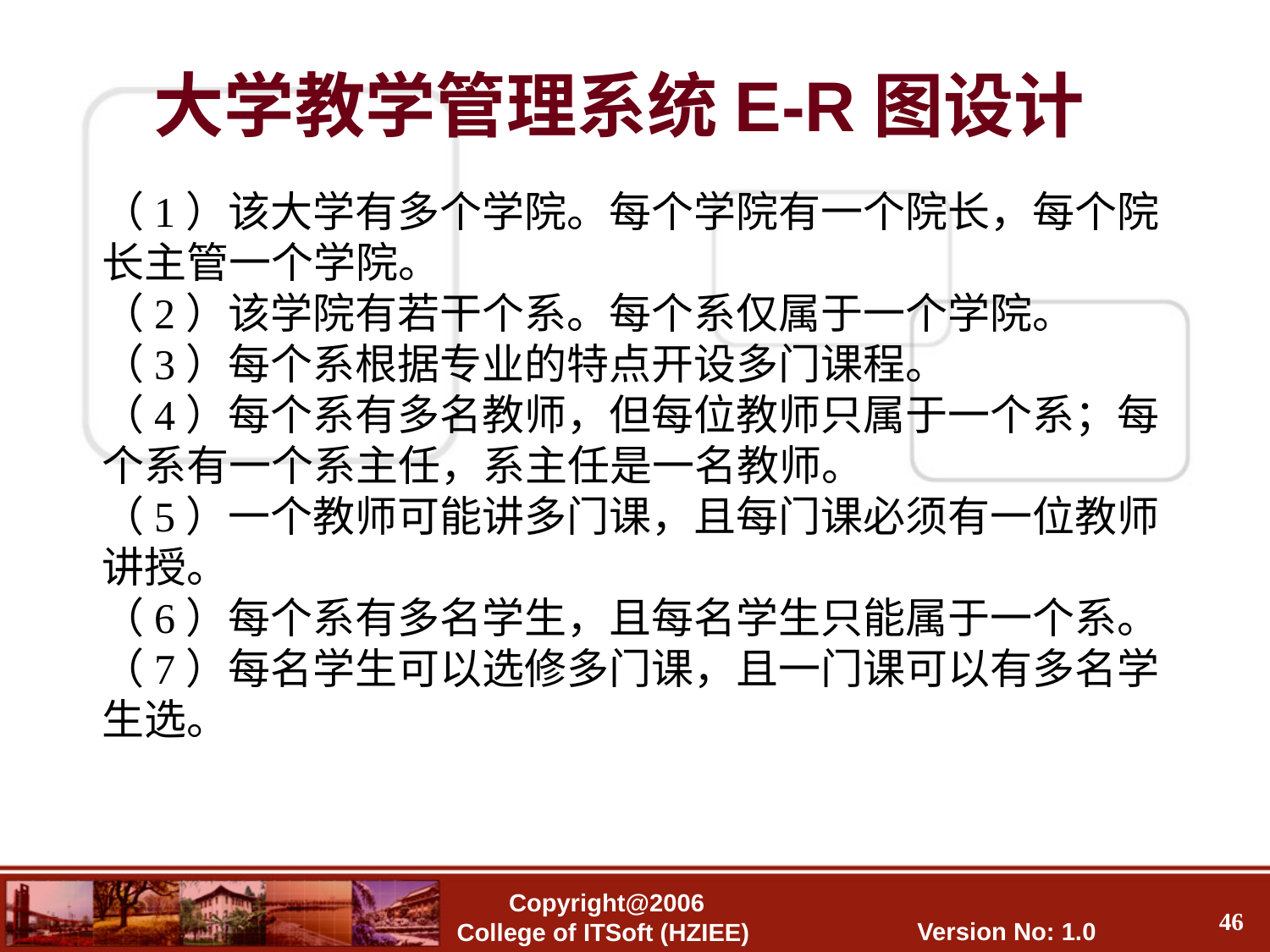

大学教学管理系统E-R图设计
（1）该大学有多个学院。每个学院有一个院长，每个院长主管一个学院。
（2）该学院有若干个系。每个系仅属于一个学院。
（3）每个系根据专业的特点开设多门课程。
（4）每个系有多名教师，但每位教师只属于一个系；每个系有一个系主任，系主任是一名教师。
（5）一个教师可能讲多门课，且每门课必须有一位教师讲授。
（6）每个系有多名学生，且每名学生只能属于一个系。
（7）每名学生可以选修多门课，且一门课可以有多名学生选。